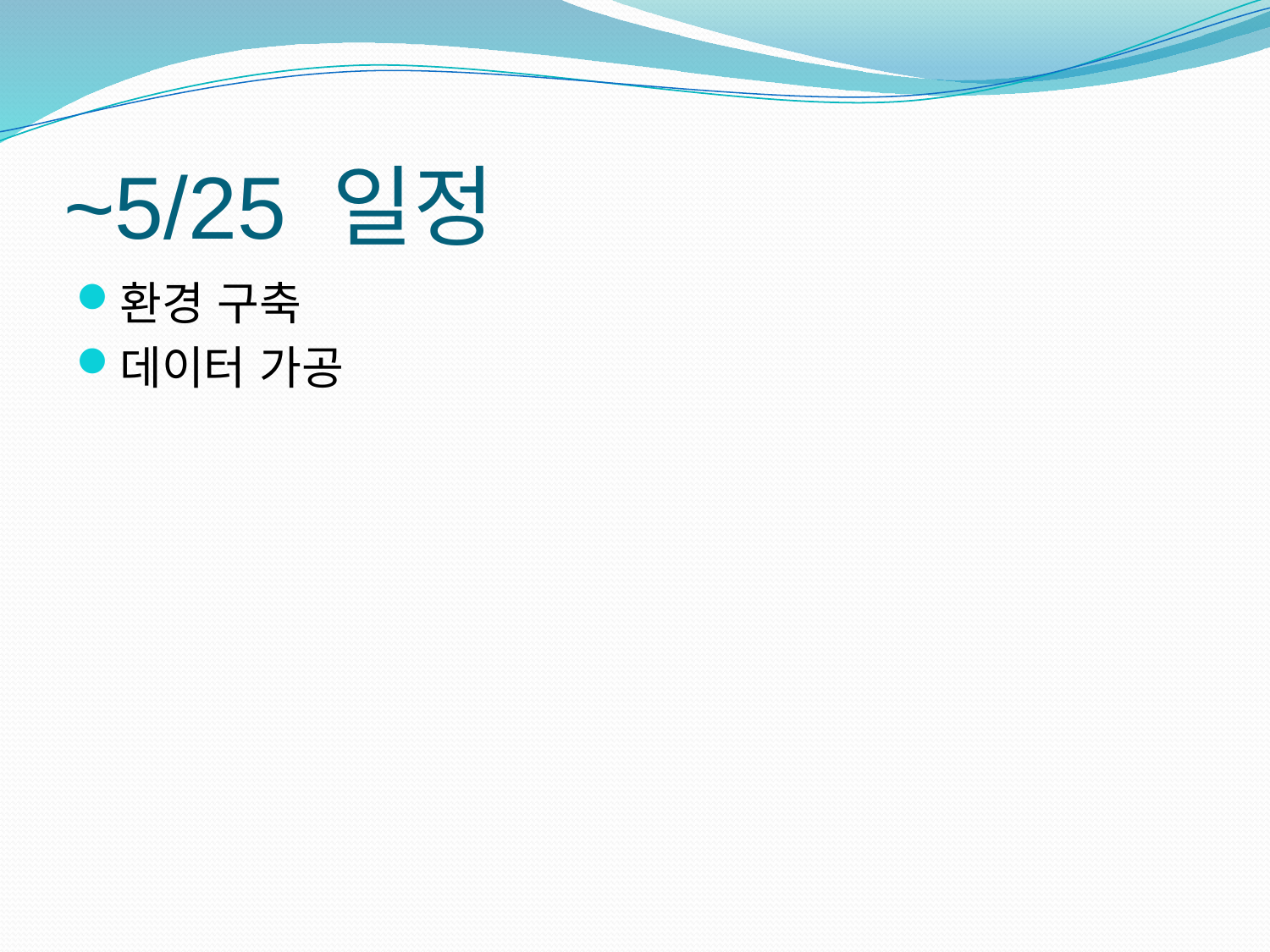

# ~5/25 일정
환경 구축
데이터 가공